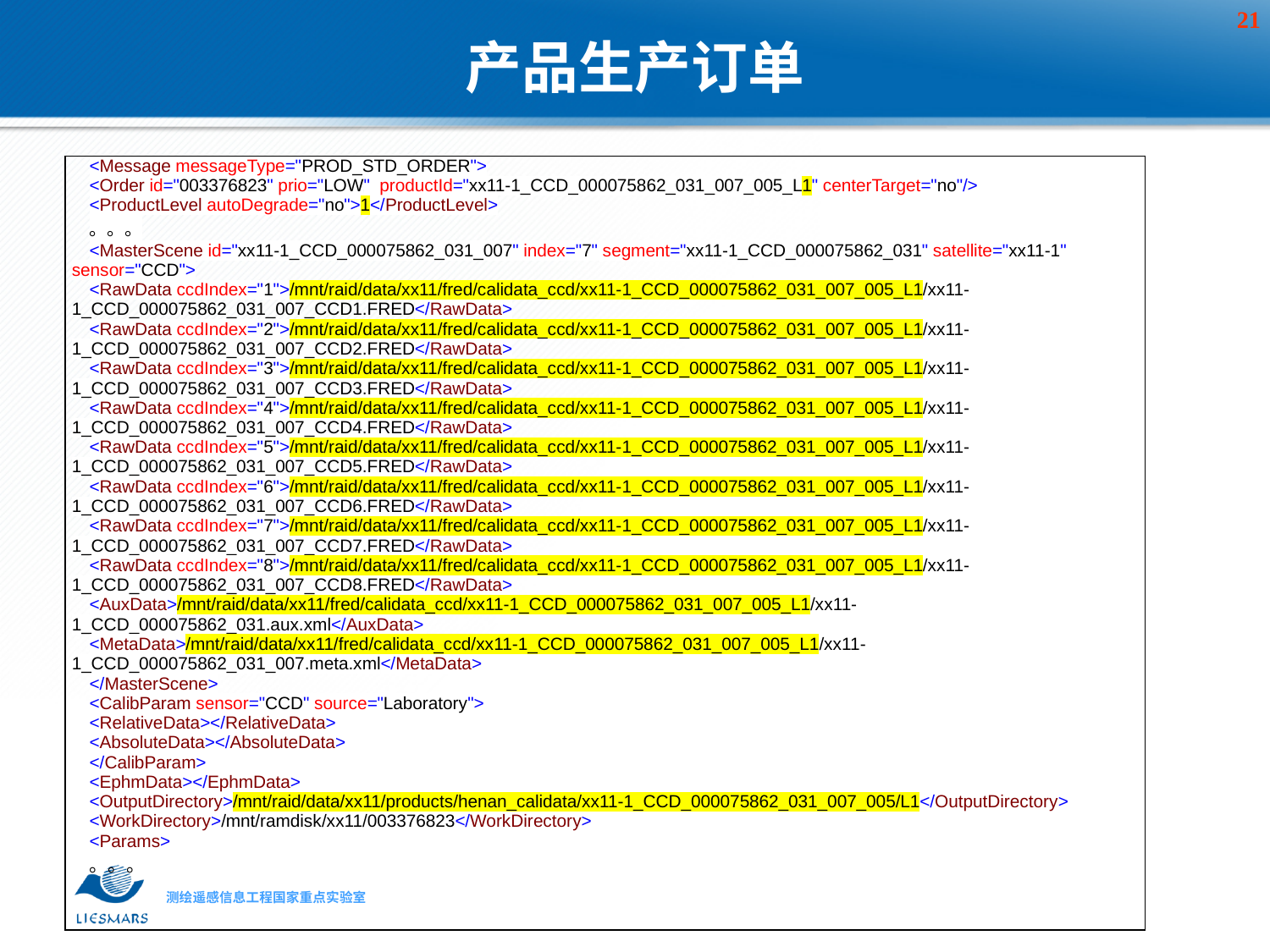

产品生产订单
| <Message messageType="PROD\_STD\_ORDER"> <Order id="003376823" prio="LOW" productId="xx11-1\_CCD\_000075862\_031\_007\_005\_L1" centerTarget="no"/> <ProductLevel autoDegrade="no">1</ProductLevel> 。。。 <MasterScene id="xx11-1\_CCD\_000075862\_031\_007" index="7" segment="xx11-1\_CCD\_000075862\_031" satellite="xx11-1" sensor="CCD"> <RawData ccdIndex="1">/mnt/raid/data/xx11/fred/calidata\_ccd/xx11-1\_CCD\_000075862\_031\_007\_005\_L1/xx11-1\_CCD\_000075862\_031\_007\_CCD1.FRED</RawData> <RawData ccdIndex="2">/mnt/raid/data/xx11/fred/calidata\_ccd/xx11-1\_CCD\_000075862\_031\_007\_005\_L1/xx11-1\_CCD\_000075862\_031\_007\_CCD2.FRED</RawData> <RawData ccdIndex="3">/mnt/raid/data/xx11/fred/calidata\_ccd/xx11-1\_CCD\_000075862\_031\_007\_005\_L1/xx11-1\_CCD\_000075862\_031\_007\_CCD3.FRED</RawData> <RawData ccdIndex="4">/mnt/raid/data/xx11/fred/calidata\_ccd/xx11-1\_CCD\_000075862\_031\_007\_005\_L1/xx11-1\_CCD\_000075862\_031\_007\_CCD4.FRED</RawData> <RawData ccdIndex="5">/mnt/raid/data/xx11/fred/calidata\_ccd/xx11-1\_CCD\_000075862\_031\_007\_005\_L1/xx11-1\_CCD\_000075862\_031\_007\_CCD5.FRED</RawData> <RawData ccdIndex="6">/mnt/raid/data/xx11/fred/calidata\_ccd/xx11-1\_CCD\_000075862\_031\_007\_005\_L1/xx11-1\_CCD\_000075862\_031\_007\_CCD6.FRED</RawData> <RawData ccdIndex="7">/mnt/raid/data/xx11/fred/calidata\_ccd/xx11-1\_CCD\_000075862\_031\_007\_005\_L1/xx11-1\_CCD\_000075862\_031\_007\_CCD7.FRED</RawData> <RawData ccdIndex="8">/mnt/raid/data/xx11/fred/calidata\_ccd/xx11-1\_CCD\_000075862\_031\_007\_005\_L1/xx11-1\_CCD\_000075862\_031\_007\_CCD8.FRED</RawData> <AuxData>/mnt/raid/data/xx11/fred/calidata\_ccd/xx11-1\_CCD\_000075862\_031\_007\_005\_L1/xx11-1\_CCD\_000075862\_031.aux.xml</AuxData> <MetaData>/mnt/raid/data/xx11/fred/calidata\_ccd/xx11-1\_CCD\_000075862\_031\_007\_005\_L1/xx11-1\_CCD\_000075862\_031\_007.meta.xml</MetaData> </MasterScene> <CalibParam sensor="CCD" source="Laboratory"> <RelativeData></RelativeData> <AbsoluteData></AbsoluteData> </CalibParam> <EphmData></EphmData> <OutputDirectory>/mnt/raid/data/xx11/products/henan\_calidata/xx11-1\_CCD\_000075862\_031\_007\_005/L1</OutputDirectory> <WorkDirectory>/mnt/ramdisk/xx11/003376823</WorkDirectory> <Params> 。。。 |
| --- |